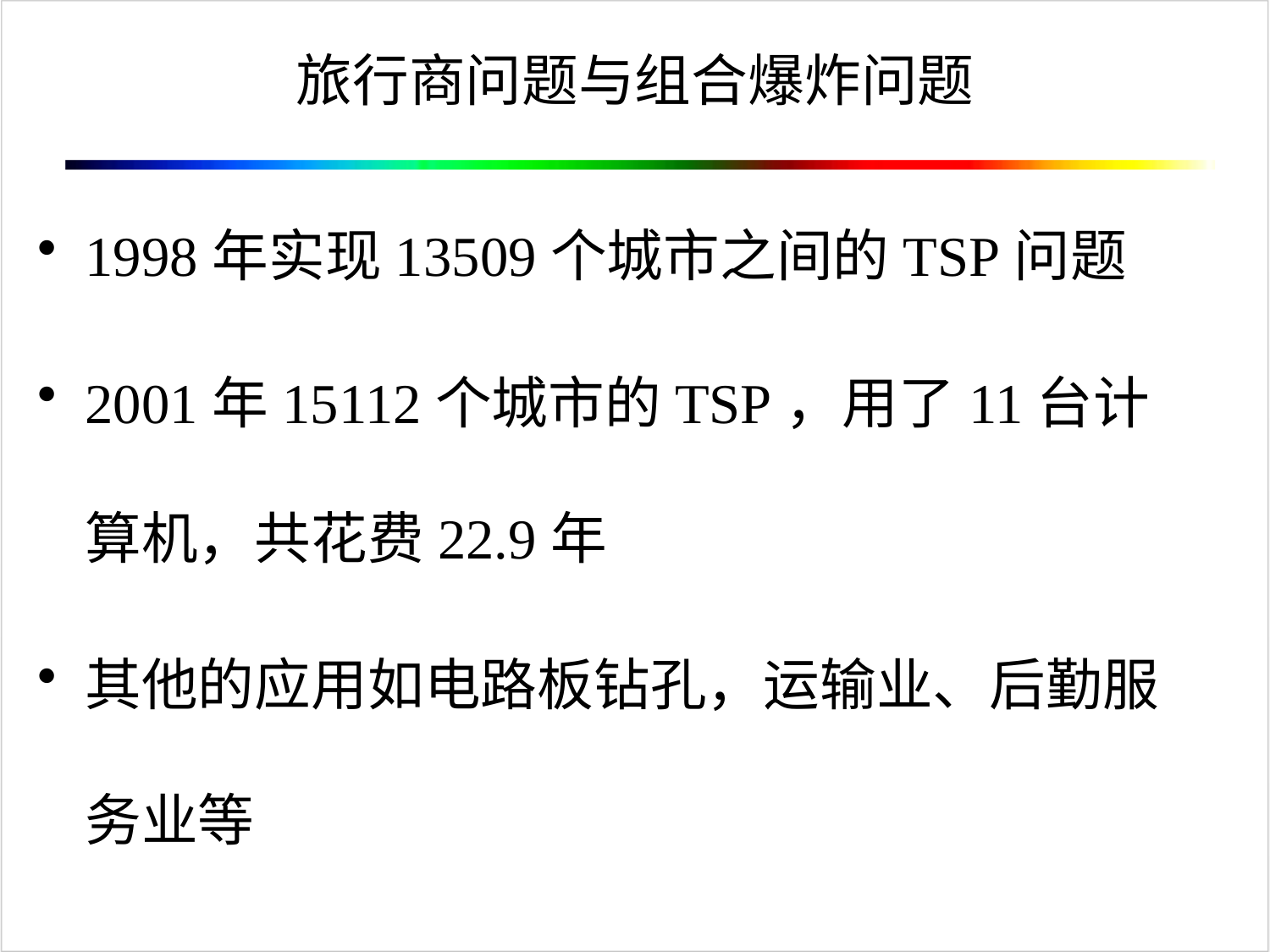

# 旅行商问题与组合爆炸问题
1998年实现13509个城市之间的TSP问题
2001年15112个城市的TSP，用了11台计算机，共花费22.9年
其他的应用如电路板钻孔，运输业、后勤服务业等